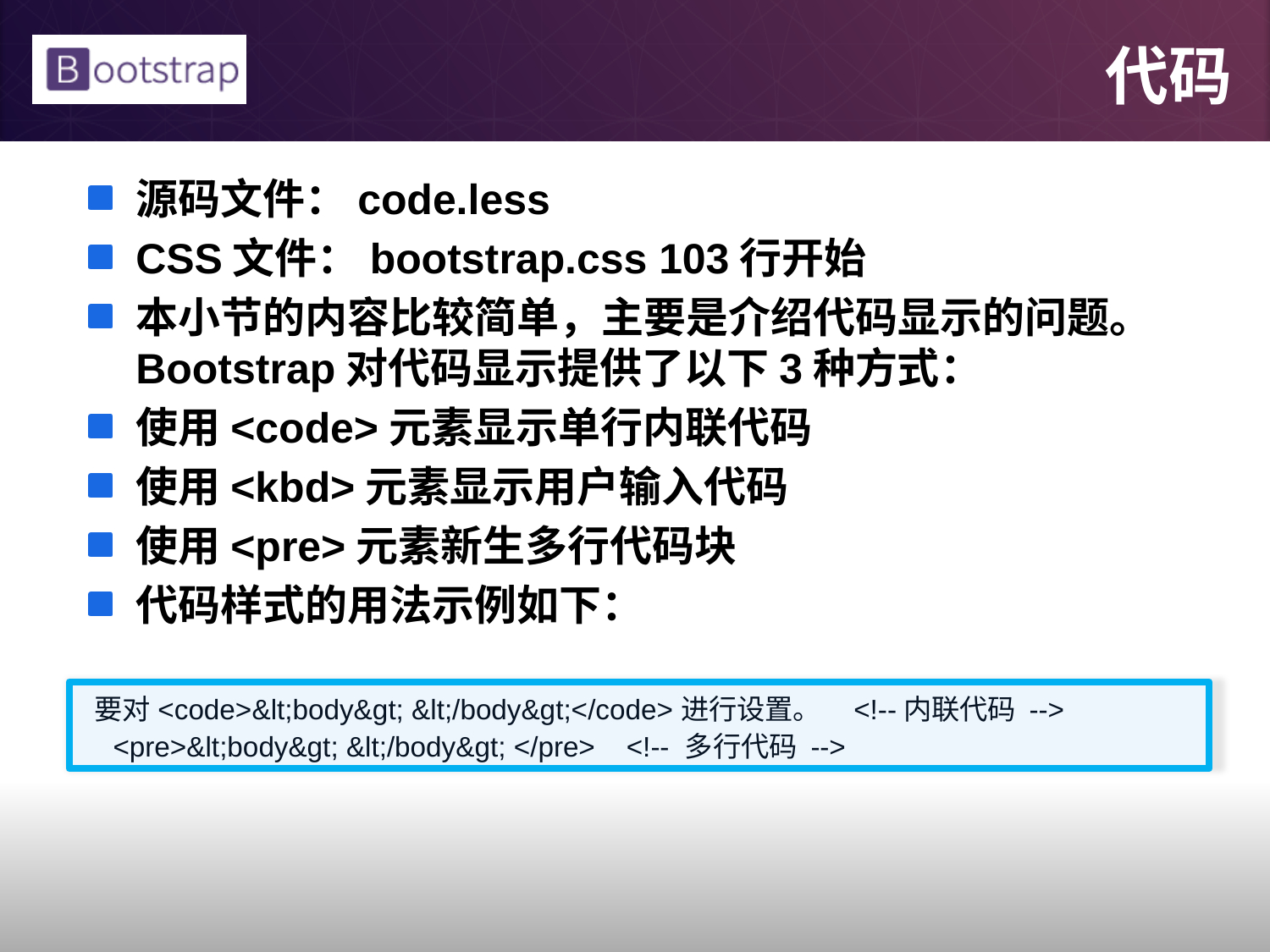

# 代码
源码文件：code.less
CSS文件：bootstrap.css 103行开始
本小节的内容比较简单，主要是介绍代码显示的问题。Bootstrap对代码显示提供了以下3种方式：
使用<code>元素显示单行内联代码
使用<kbd>元素显示用户输入代码
使用<pre>元素新生多行代码块
代码样式的用法示例如下：
 要对<code>&lt;body&gt; &lt;/body&gt;</code>进行设置。    <!--内联代码 -->
    <pre>&lt;body&gt; &lt;/body&gt; </pre>    <!-- 多行代码 -->